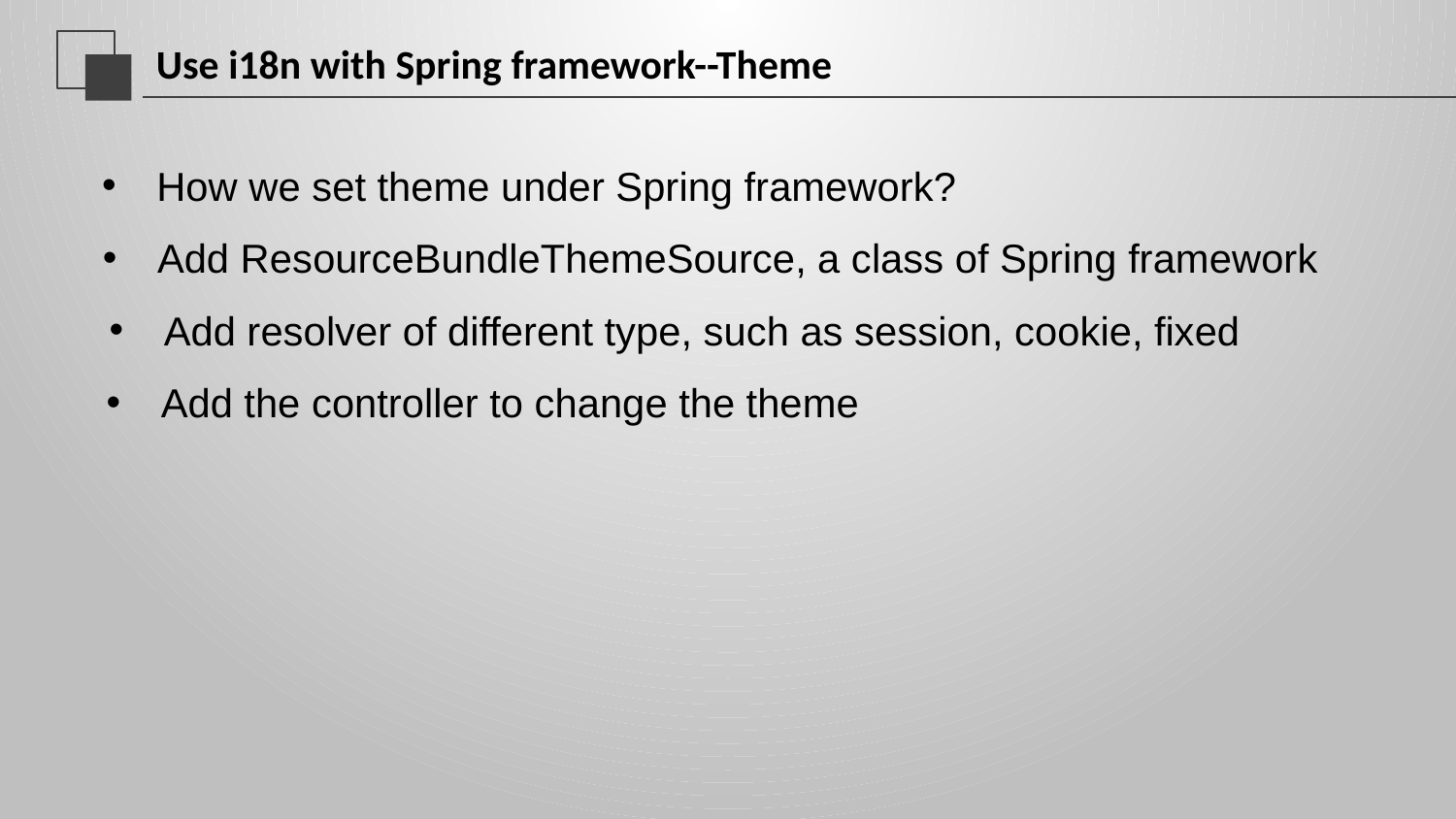

延迟符
# Use i18n with Spring framework--Theme
How we set theme under Spring framework?
Add ResourceBundleThemeSource, a class of Spring framework
Add resolver of different type, such as session, cookie, fixed
Add the controller to change the theme